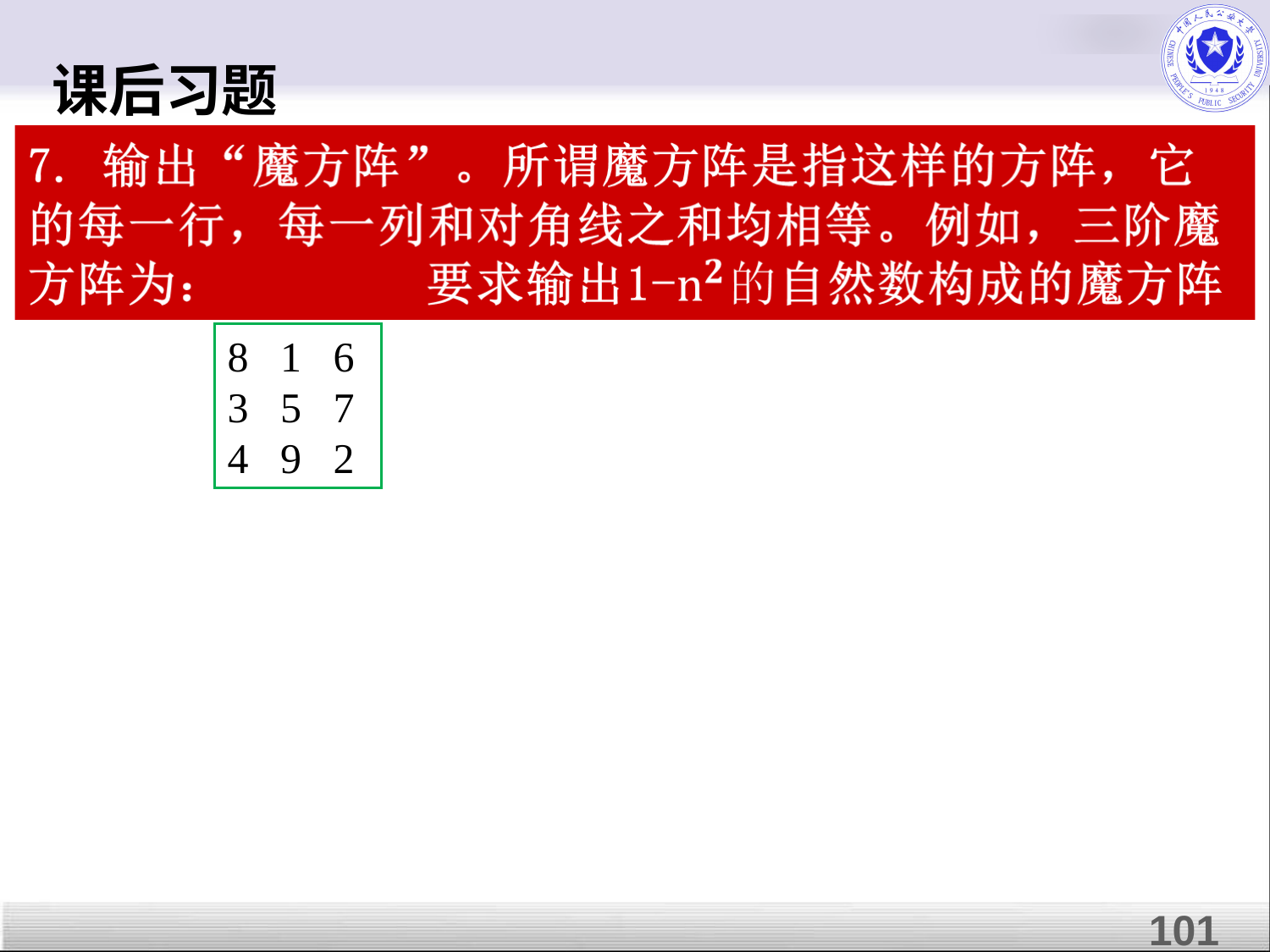

课后习题

8   1   6
3   5   7
4   9   2